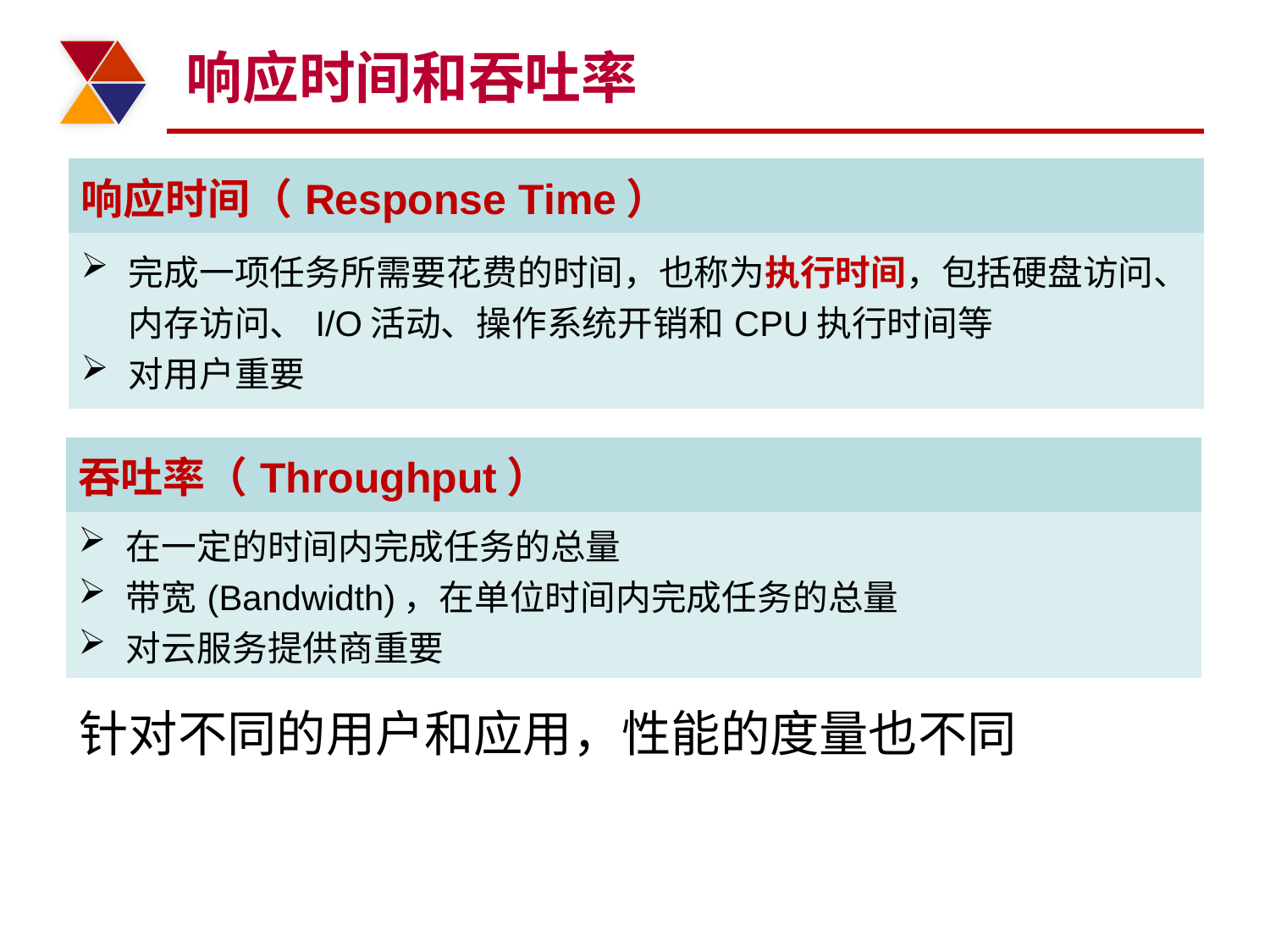

# 响应时间和吞吐率
| 响应时间（Response Time） |
| --- |
| 完成一项任务所需要花费的时间，也称为执行时间，包括硬盘访问、内存访问、I/O活动、操作系统开销和CPU执行时间等 对用户重要 |
| 吞吐率（Throughput） |
| --- |
| 在一定的时间内完成任务的总量 带宽(Bandwidth)，在单位时间内完成任务的总量 对云服务提供商重要 |
针对不同的用户和应用，性能的度量也不同